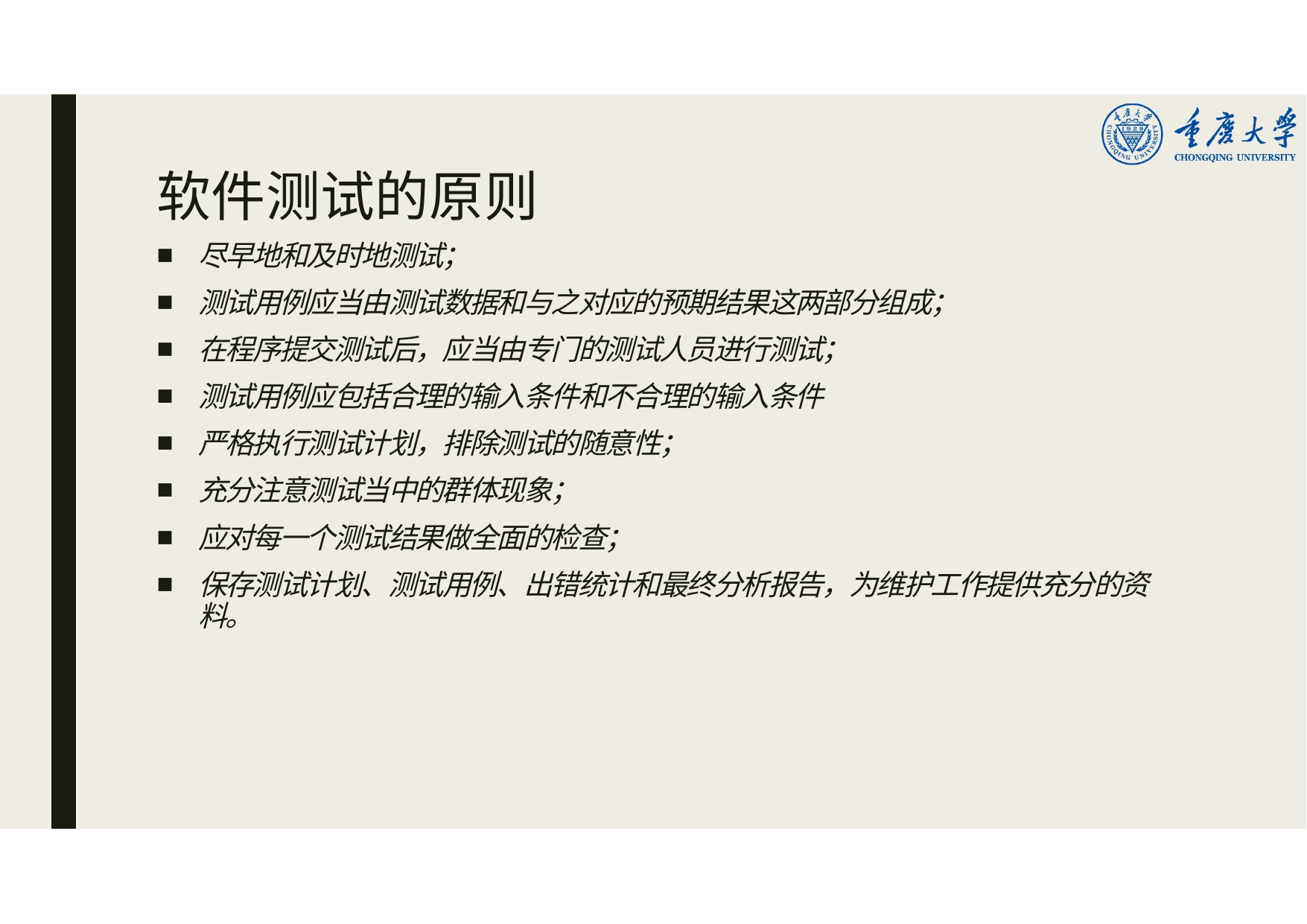

# 软件测试的原则
尽早地和及时地测试；
测试用例应当由测试数据和与之对应的预期结果这两部分组成；
在程序提交测试后，应当由专门的测试人员进行测试；
测试用例应包括合理的输入条件和不合理的输入条件
严格执行测试计划，排除测试的随意性；
充分注意测试当中的群体现象；
应对每一个测试结果做全面的检查；
保存测试计划、测试用例、出错统计和最终分析报告，为维护工作提供充分的资 料。